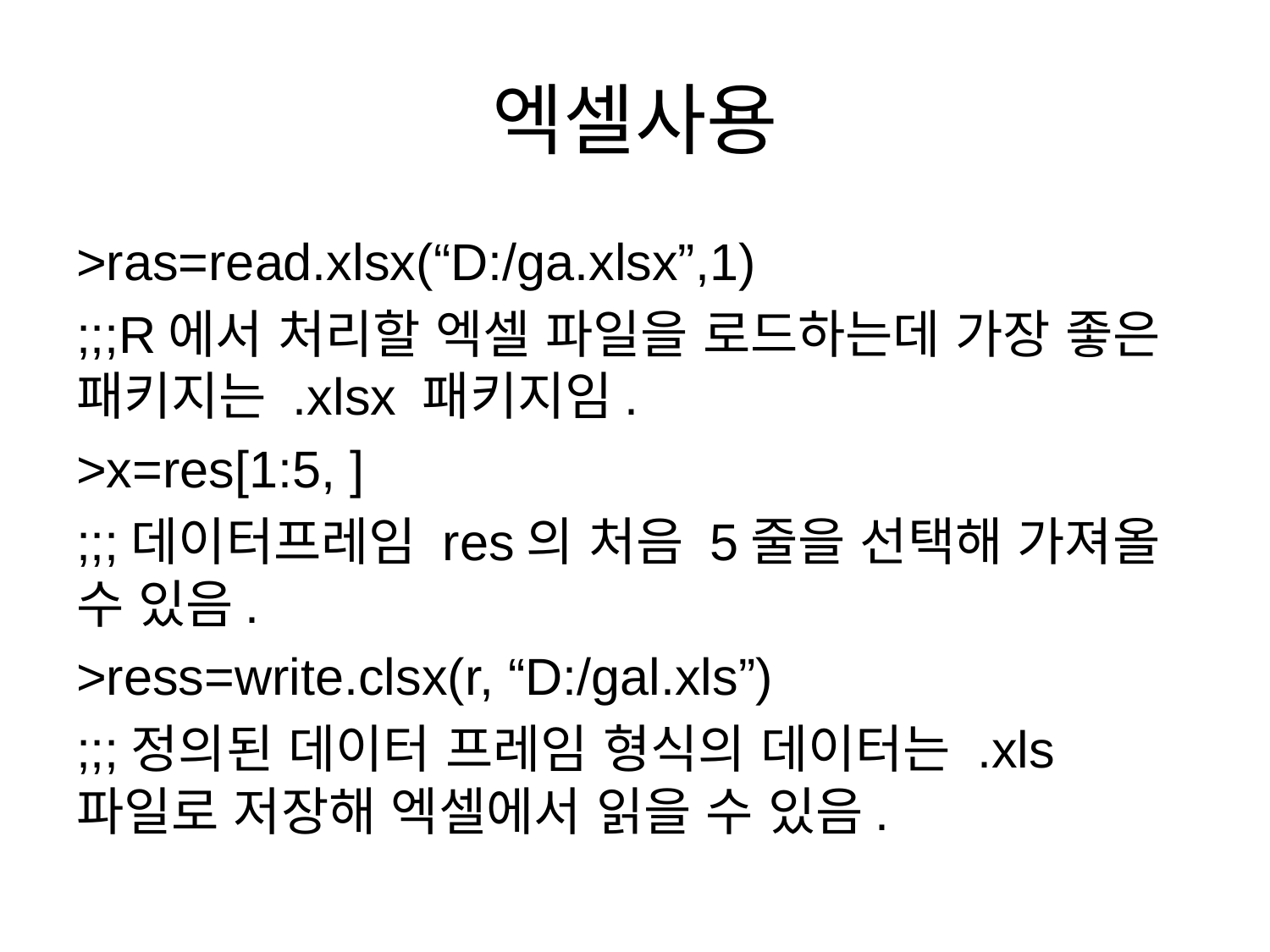

# 엑셀사용
>ras=read.xlsx(“D:/ga.xlsx”,1)
;;;R에서 처리할 엑셀 파일을 로드하는데 가장 좋은 패키지는 .xlsx 패키지임.
>x=res[1:5, ]
;;;데이터프레임 res의 처음 5줄을 선택해 가져올 수 있음.
>ress=write.clsx(r, “D:/gal.xls”)
;;;정의된 데이터 프레임 형식의 데이터는 .xls파일로 저장해 엑셀에서 읽을 수 있음.